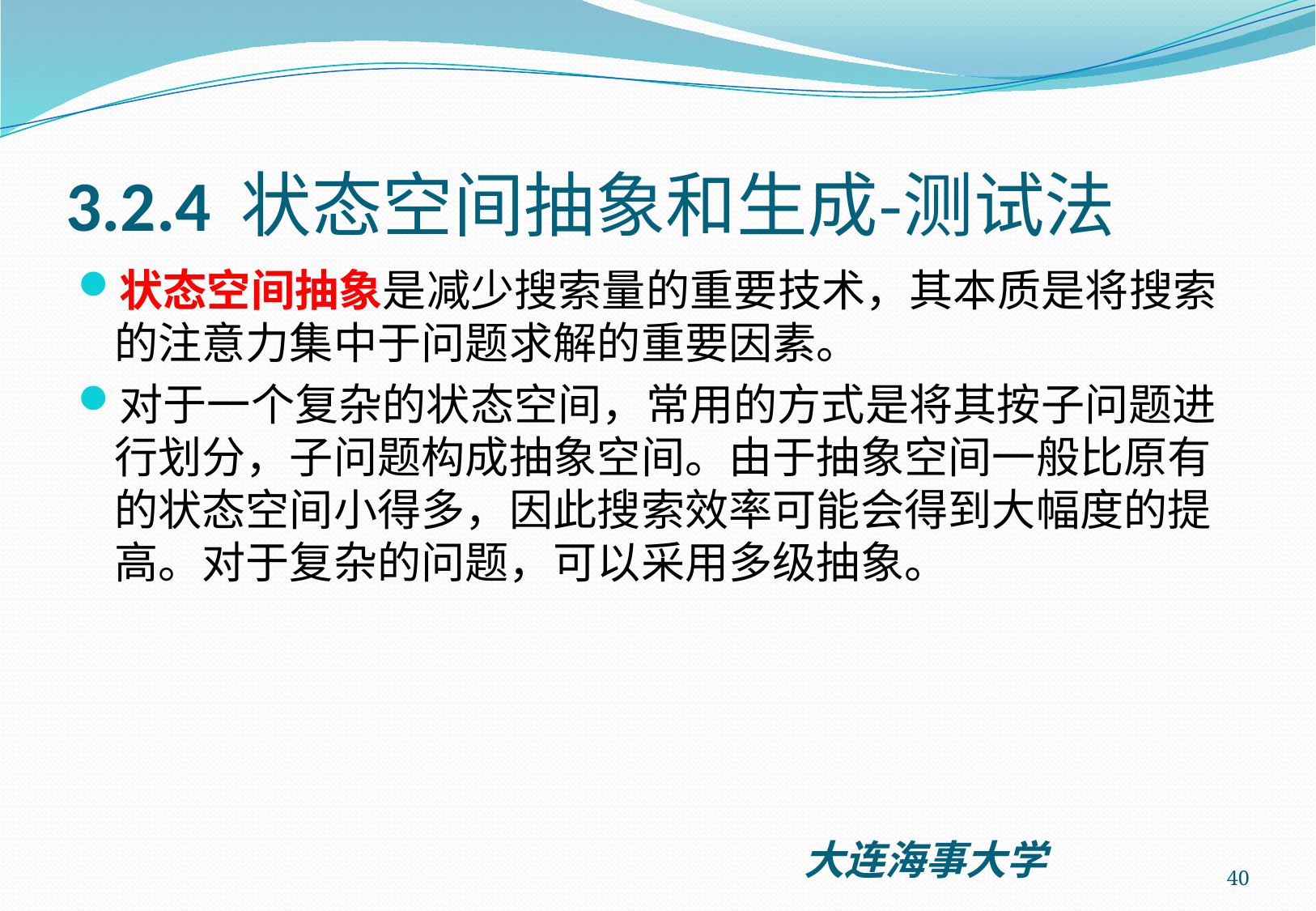

# 3.2.4 状态空间抽象和生成‑测试法
状态空间抽象是减少搜索量的重要技术，其本质是将搜索的注意力集中于问题求解的重要因素。
对于一个复杂的状态空间，常用的方式是将其按子问题进行划分，子问题构成抽象空间。由于抽象空间一般比原有的状态空间小得多，因此搜索效率可能会得到大幅度的提高。对于复杂的问题，可以采用多级抽象。

40